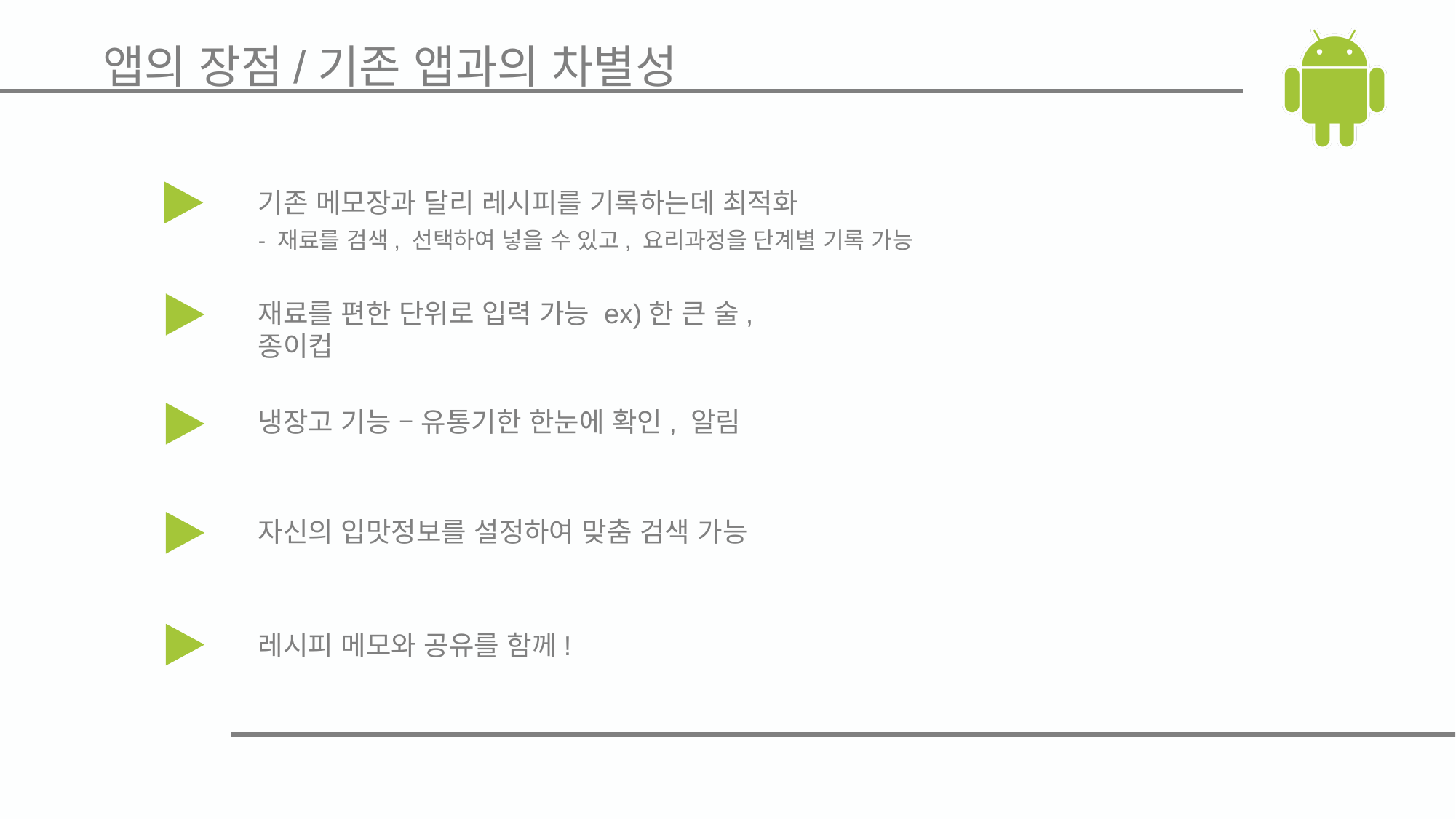

앱의 장점/기존 앱과의 차별성
기존 메모장과 달리 레시피를 기록하는데 최적화

- 재료를 검색, 선택하여 넣을 수 있고, 요리과정을 단계별 기록 가능
재료를 편한 단위로 입력 가능 ex)한 큰 술,종이컵

냉장고 기능 – 유통기한 한눈에 확인, 알림

자신의 입맛정보를 설정하여 맞춤 검색 가능

레시피 메모와 공유를 함께!